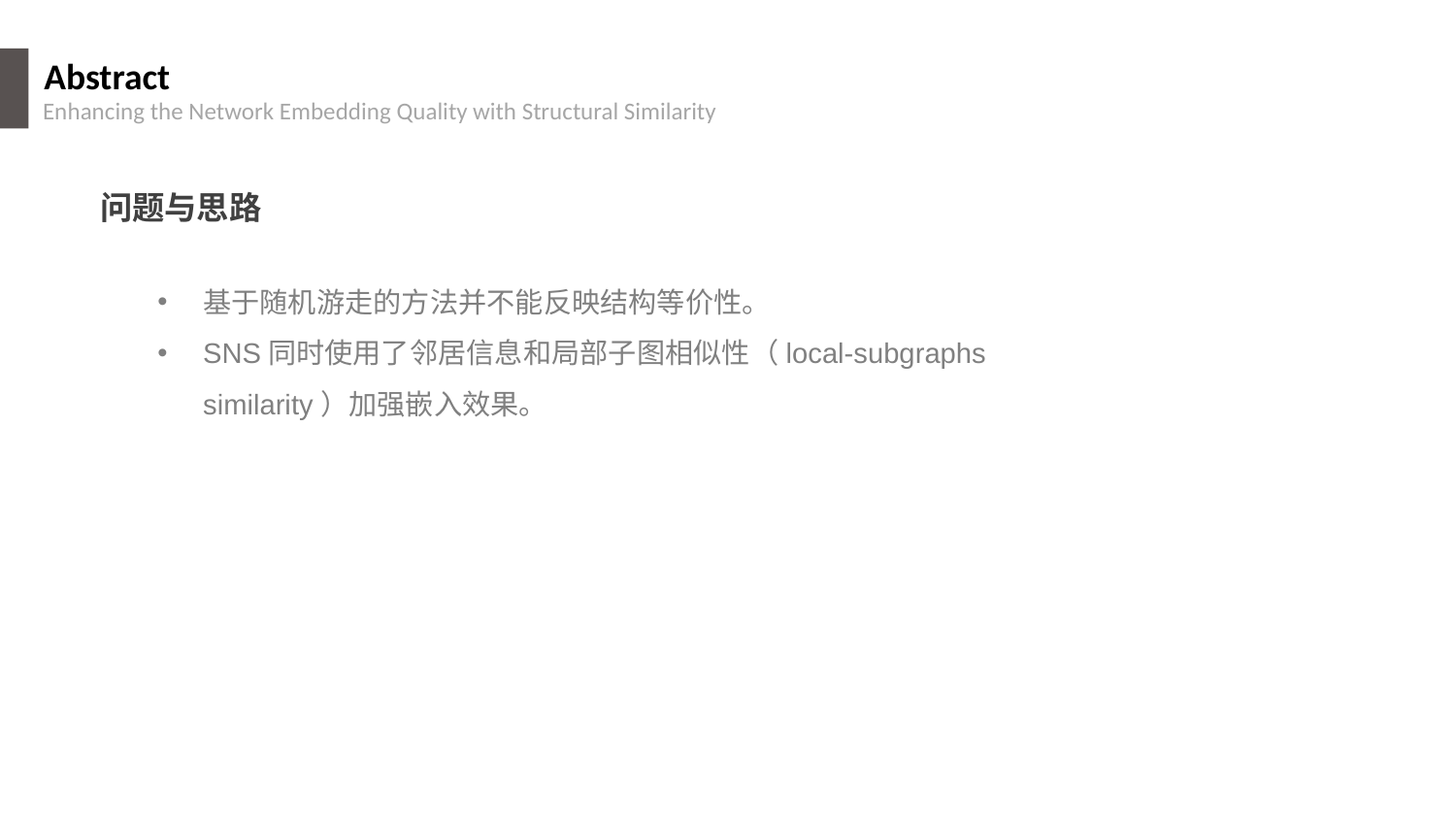

Abstract

Enhancing the Network Embedding Quality with Structural Similarity
问题与思路
基于随机游走的方法并不能反映结构等价性。
SNS同时使用了邻居信息和局部子图相似性（local-subgraphs  similarity）加强嵌入效果。